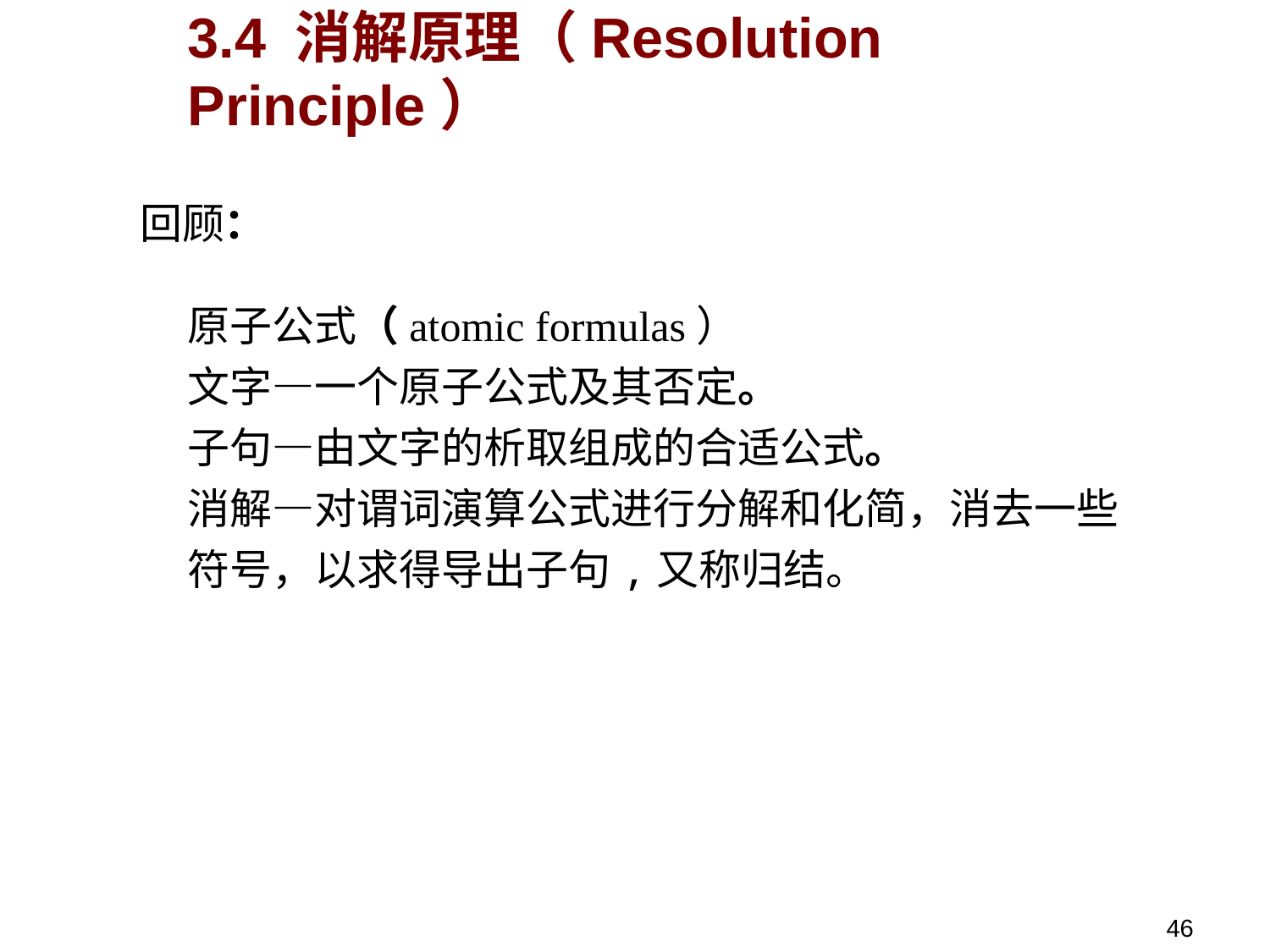

# 3.4 消解原理（Resolution Principle）
回顾：

	原子公式（atomic formulas）
	文字—一个原子公式及其否定。
	子句—由文字的析取组成的合适公式。
	消解—对谓词演算公式进行分解和化简，消去一些符号，以求得导出子句,又称归结。
46